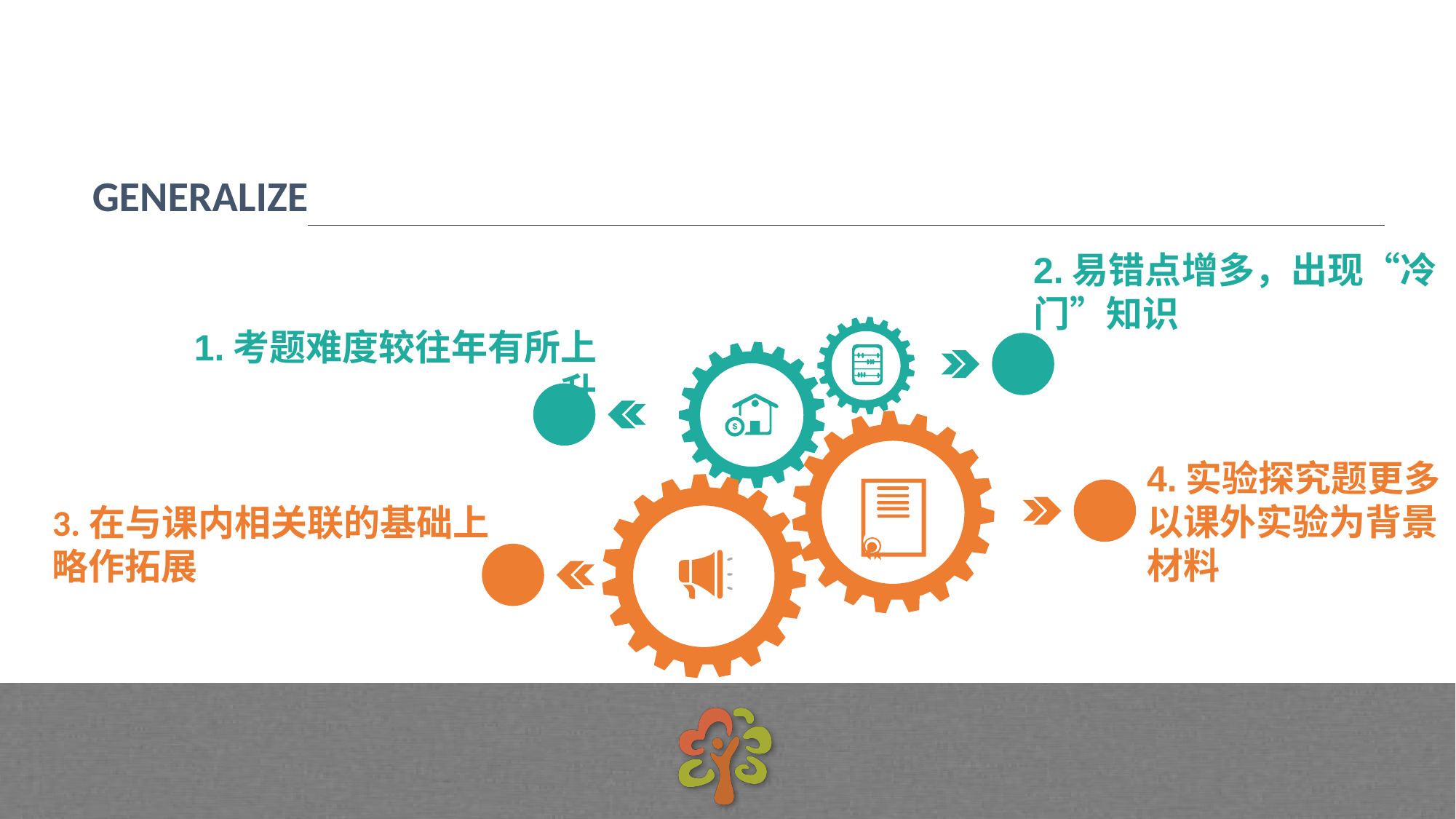

GENERALIZE
2.易错点增多，出现“冷门”知识

1.考题难度较往年有所上升

4.实验探究题更多以课外实验为背景材料

3.在与课内相关联的基础上略作拓展